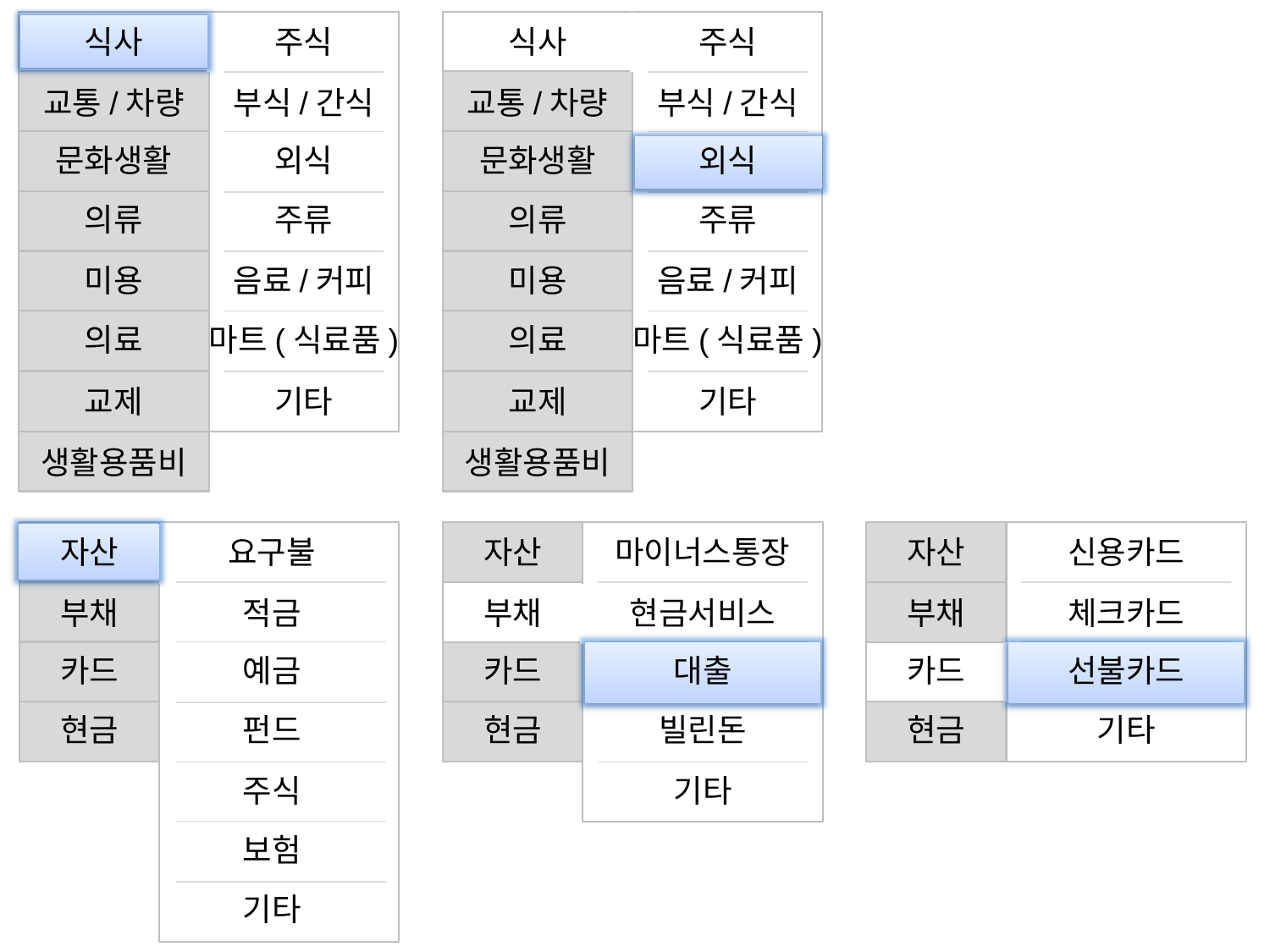

식사

교통/차량

문화생활

의류

미용

의료

교제

생활용품비
주식

부식/간식

외식

주류

음료/커피

마트(식료품)

기타

식사

교통/차량

문화생활

의류

미용

의료

교제

생활용품비
주식

부식/간식

외식

주류

음료/커피

마트(식료품)

기타

자산

부채

카드

현금
요구불

적금

예금

펀드

주식

보험

기타

자산

부채

카드

현금
마이너스통장

현금서비스

대출

빌린돈

기타

자산

부채

카드

현금
신용카드

체크카드

선불카드

기타